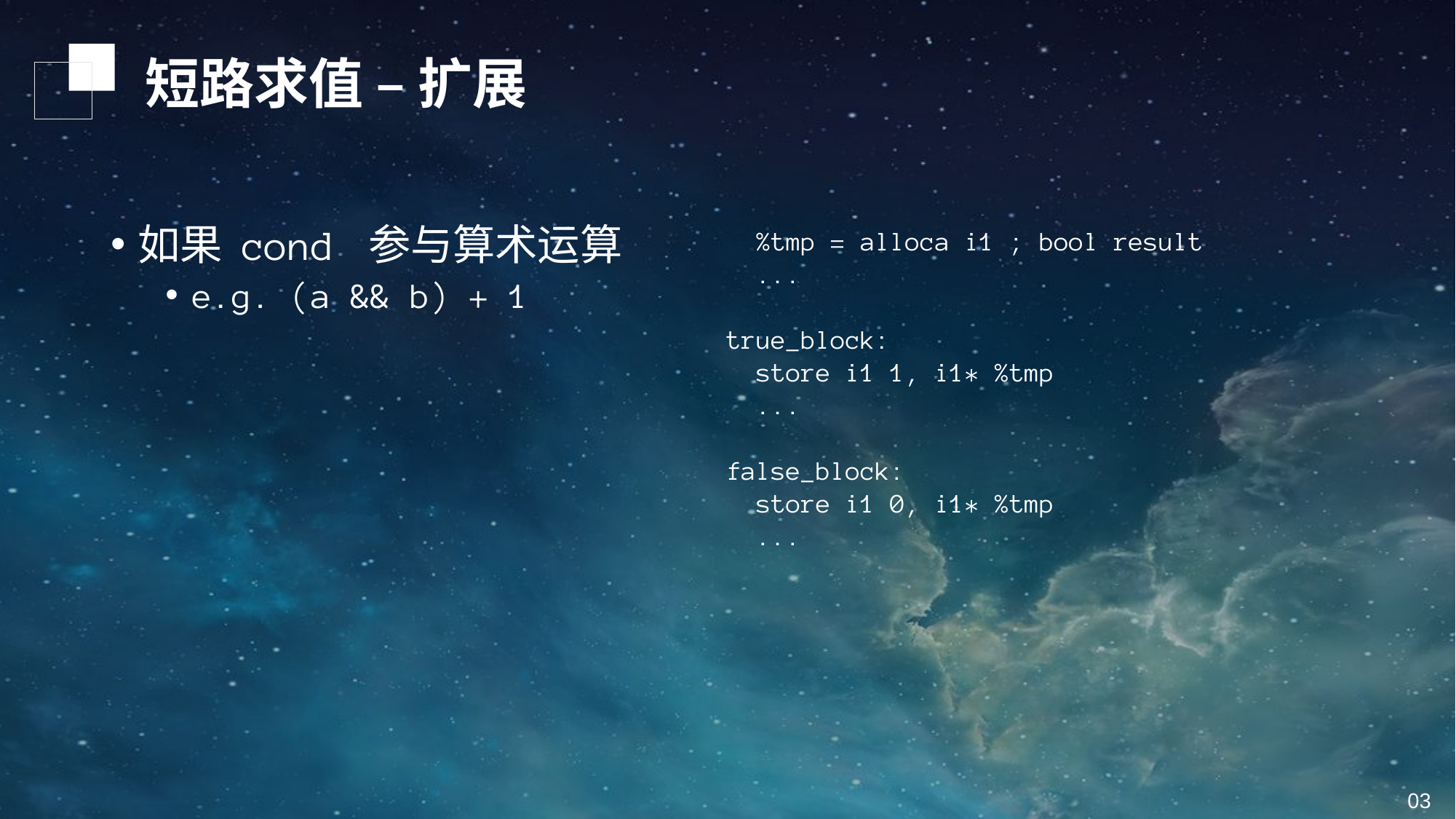

短路求值 – 扩展

如果 cond 参与算术运算
e.g. (a && b) + 1
  %tmp = alloca i1 ; bool result
  ...

true_block:
  store i1 1, i1* %tmp
  ...

false_block:
  store i1 0, i1* %tmp
  ...
03